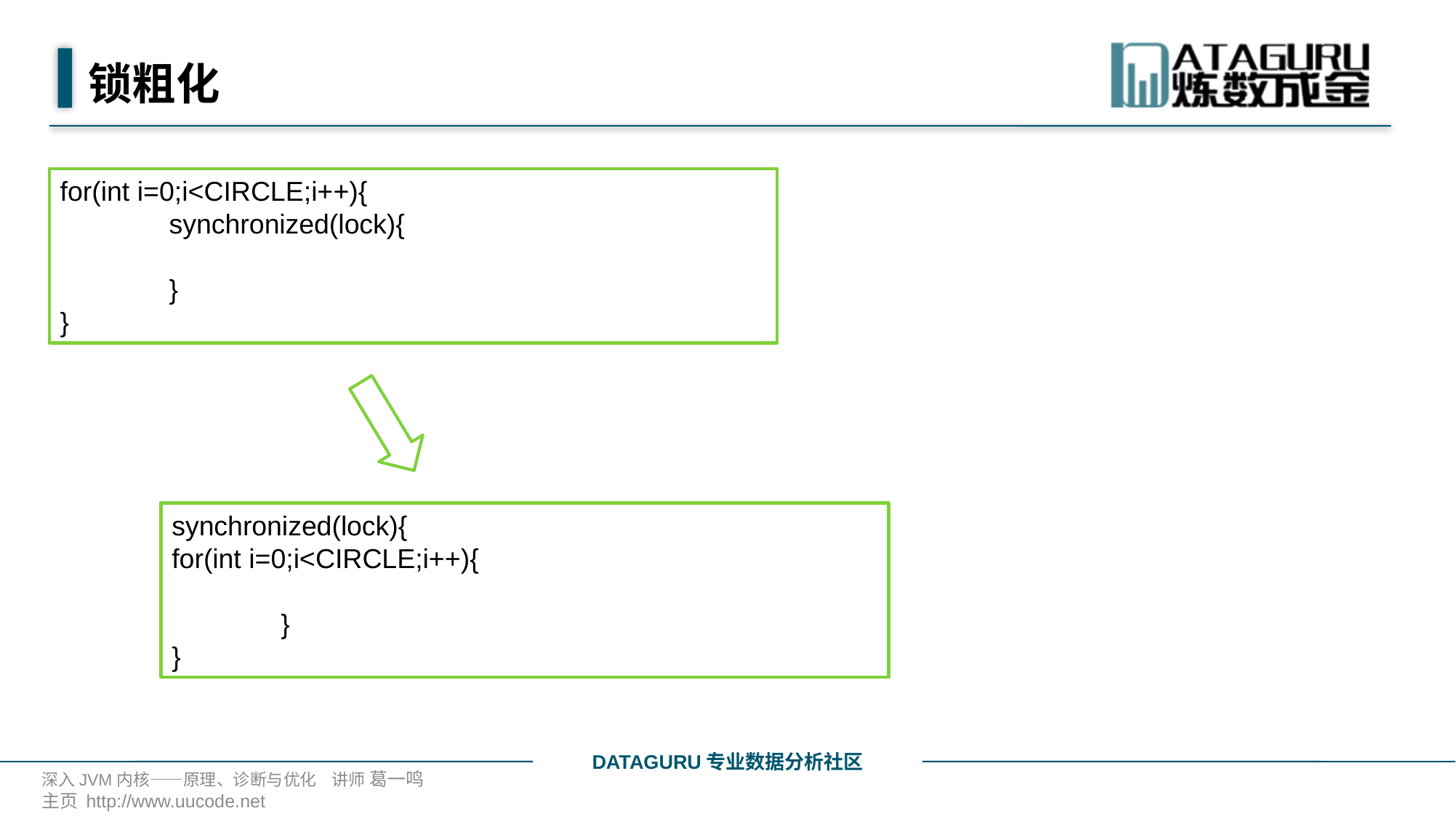

# 锁粗化
for(int i=0;i<CIRCLE;i++){
	synchronized(lock){

	}
}

synchronized(lock){
for(int i=0;i<CIRCLE;i++){

	}
}